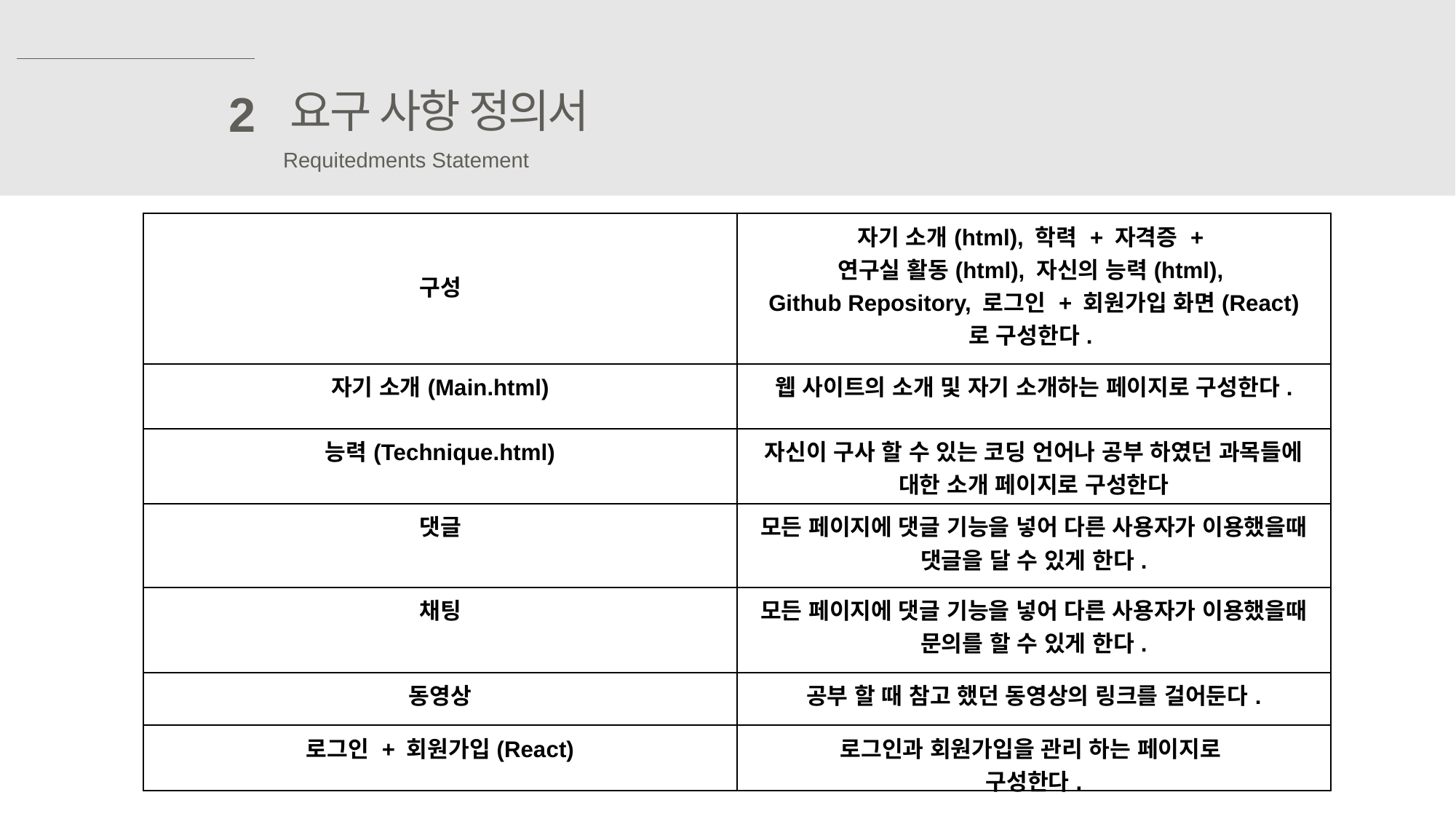

요구 사항 정의서
2
Requitedments Statement
| 구성 | 자기 소개(html), 학력 + 자격증 + 연구실 활동(html), 자신의 능력(html), Github Repository, 로그인 + 회원가입 화면(React) 로 구성한다. |
| --- | --- |
| 자기 소개(Main.html) | 웹 사이트의 소개 및 자기 소개하는 페이지로 구성한다. |
| 능력(Technique.html) | 자신이 구사 할 수 있는 코딩 언어나 공부 하였던 과목들에 대한 소개 페이지로 구성한다 |
| 댓글 | 모든 페이지에 댓글 기능을 넣어 다른 사용자가 이용했을때 댓글을 달 수 있게 한다. |
| 채팅 | 모든 페이지에 댓글 기능을 넣어 다른 사용자가 이용했을때 문의를 할 수 있게 한다. |
| 동영상 | 공부 할 때 참고 했던 동영상의 링크를 걸어둔다. |
| 로그인 + 회원가입(React) | 로그인과 회원가입을 관리 하는 페이지로 구성한다. |